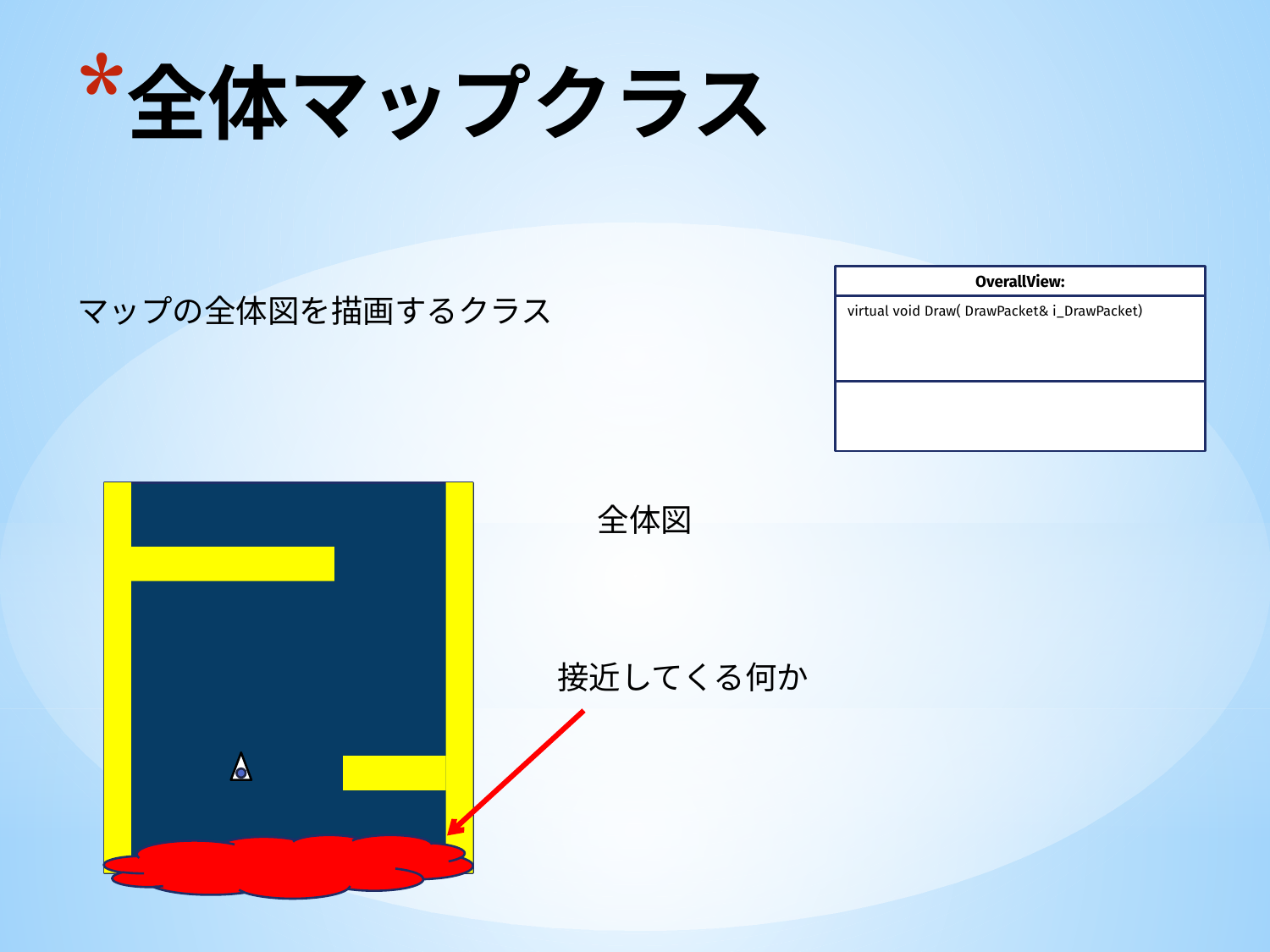

# 全体マップクラス
OverallView:
virtual void Draw( DrawPacket& i_DrawPacket)

マップの全体図を描画するクラス

全体図
接近してくる何か